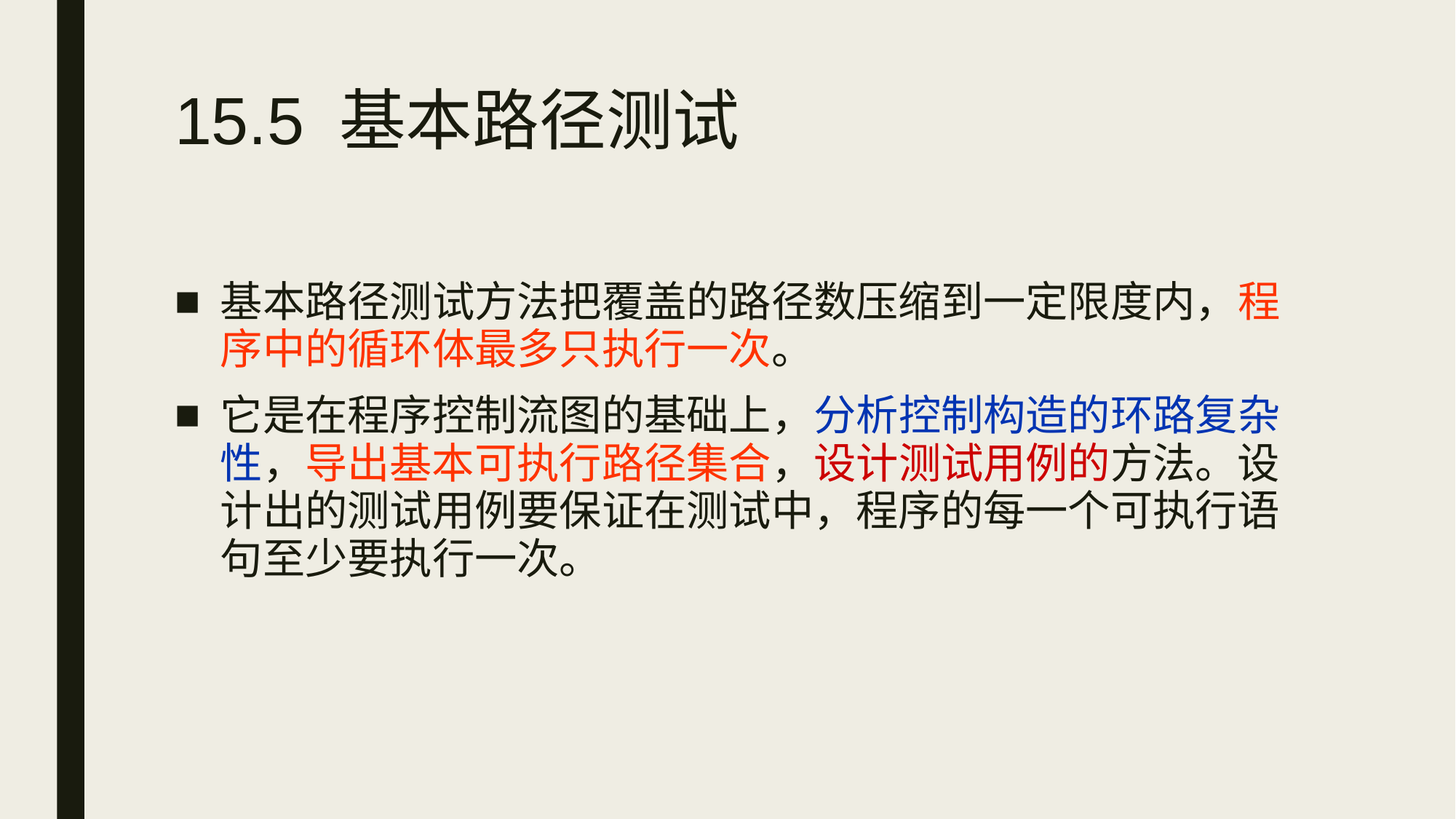

15.5 基本路径测试
基本路径测试方法把覆盖的路径数压缩到一定限度内，程序中的循环体最多只执行一次。
它是在程序控制流图的基础上，分析控制构造的环路复杂性，导出基本可执行路径集合，设计测试用例的方法。设计出的测试用例要保证在测试中，程序的每一个可执行语句至少要执行一次。